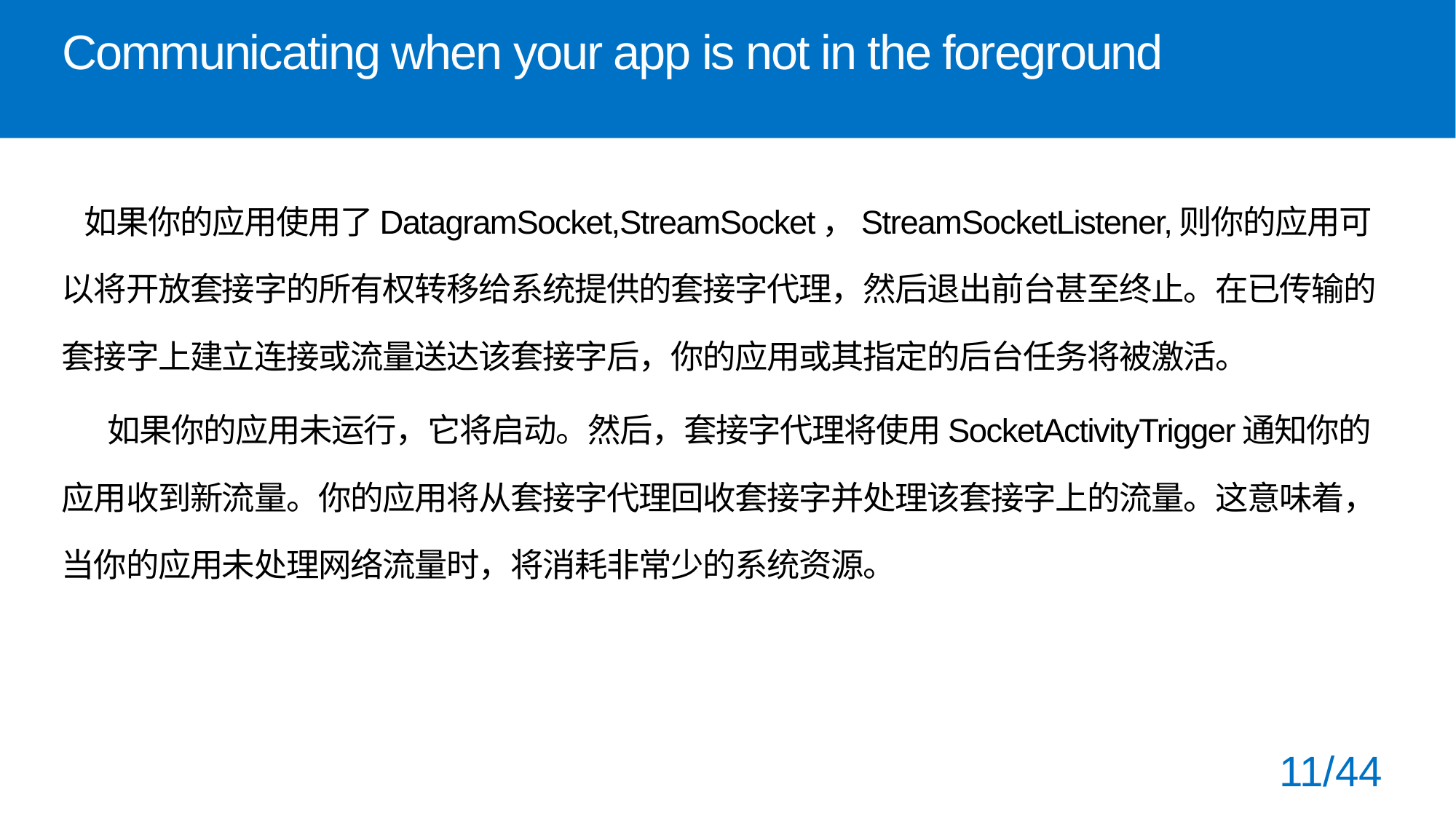

# Communicating when your app is not in the foreground
   如果你的应用使用了DatagramSocket,StreamSocket，StreamSocketListener,则你的应用可以将开放套接字的所有权转移给系统提供的套接字代理，然后退出前台甚至终止。在已传输的套接字上建立连接或流量送达该套接字后，你的应用或其指定的后台任务将被激活。
      如果你的应用未运行，它将启动。然后，套接字代理将使用SocketActivityTrigger通知你的应用收到新流量。你的应用将从套接字代理回收套接字并处理该套接字上的流量。这意味着，当你的应用未处理网络流量时，将消耗非常少的系统资源。

11